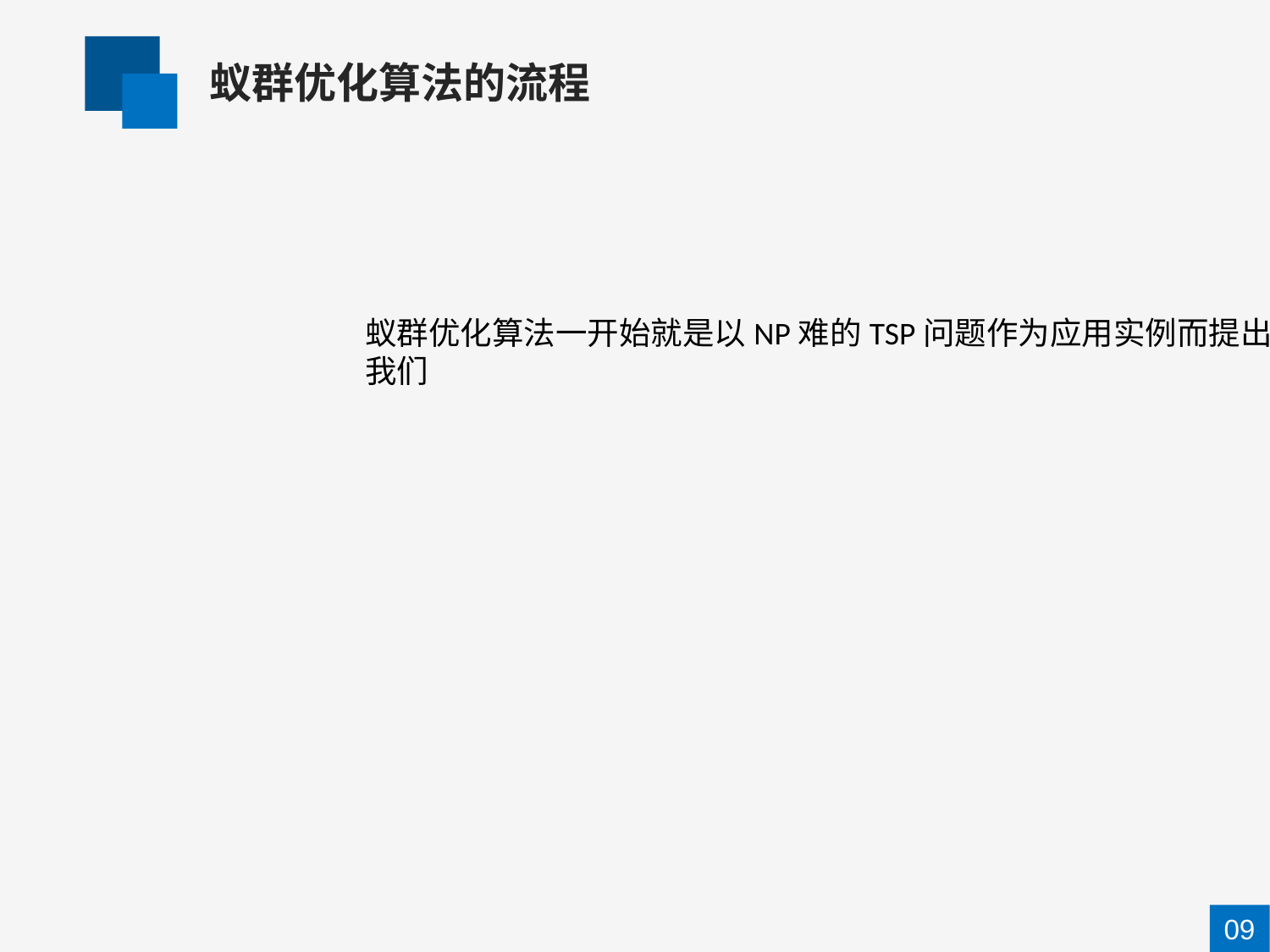

蚁群优化算法的流程
蚁群优化算法一开始就是以NP难的TSP问题作为应用实例而提出的
我们
09